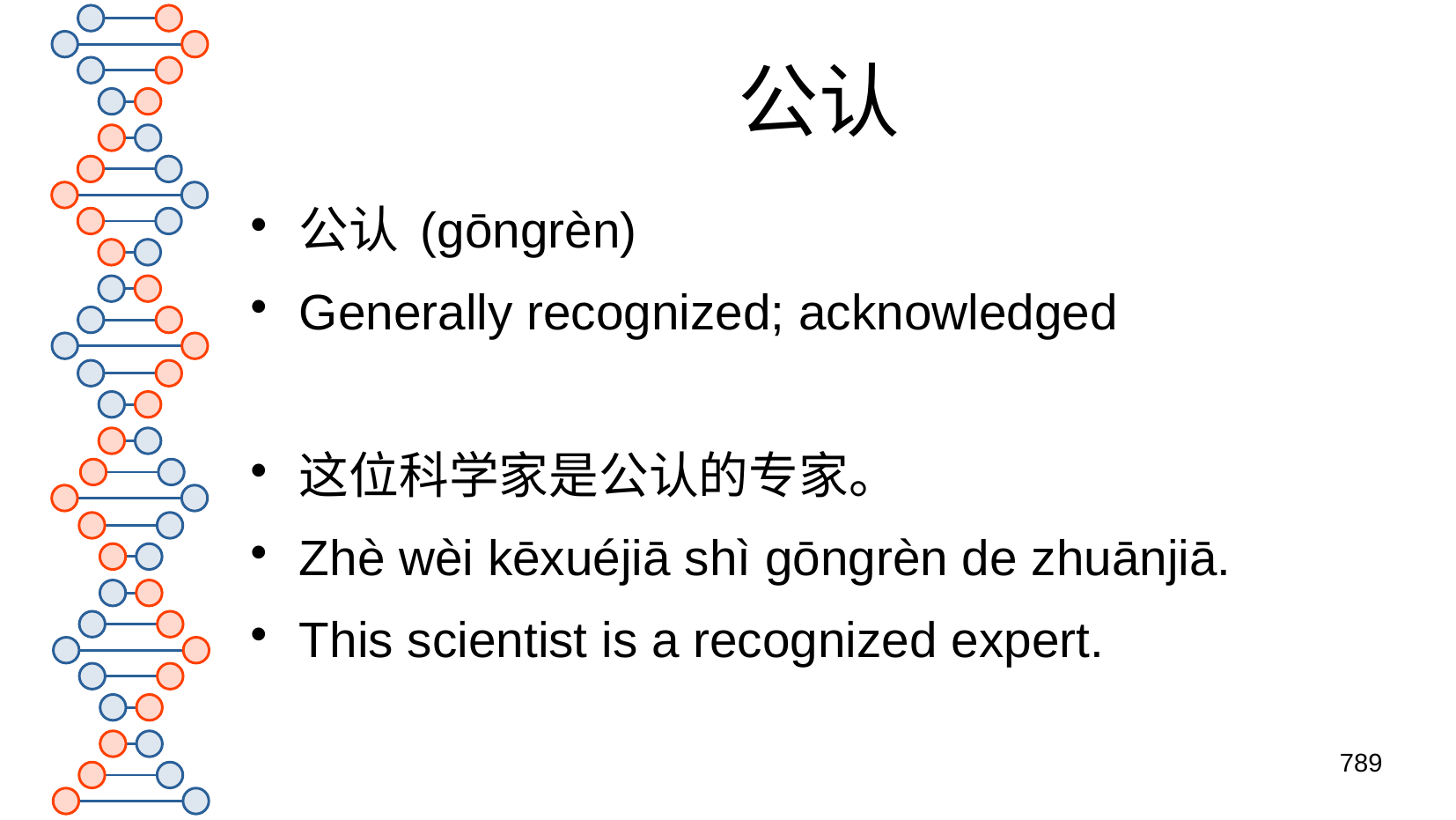

# 公认
公认 (gōngrèn)
Generally recognized; acknowledged

这位科学家是公认的专家。
Zhè wèi kēxuéjiā shì gōngrèn de zhuānjiā.
This scientist is a recognized expert.
789